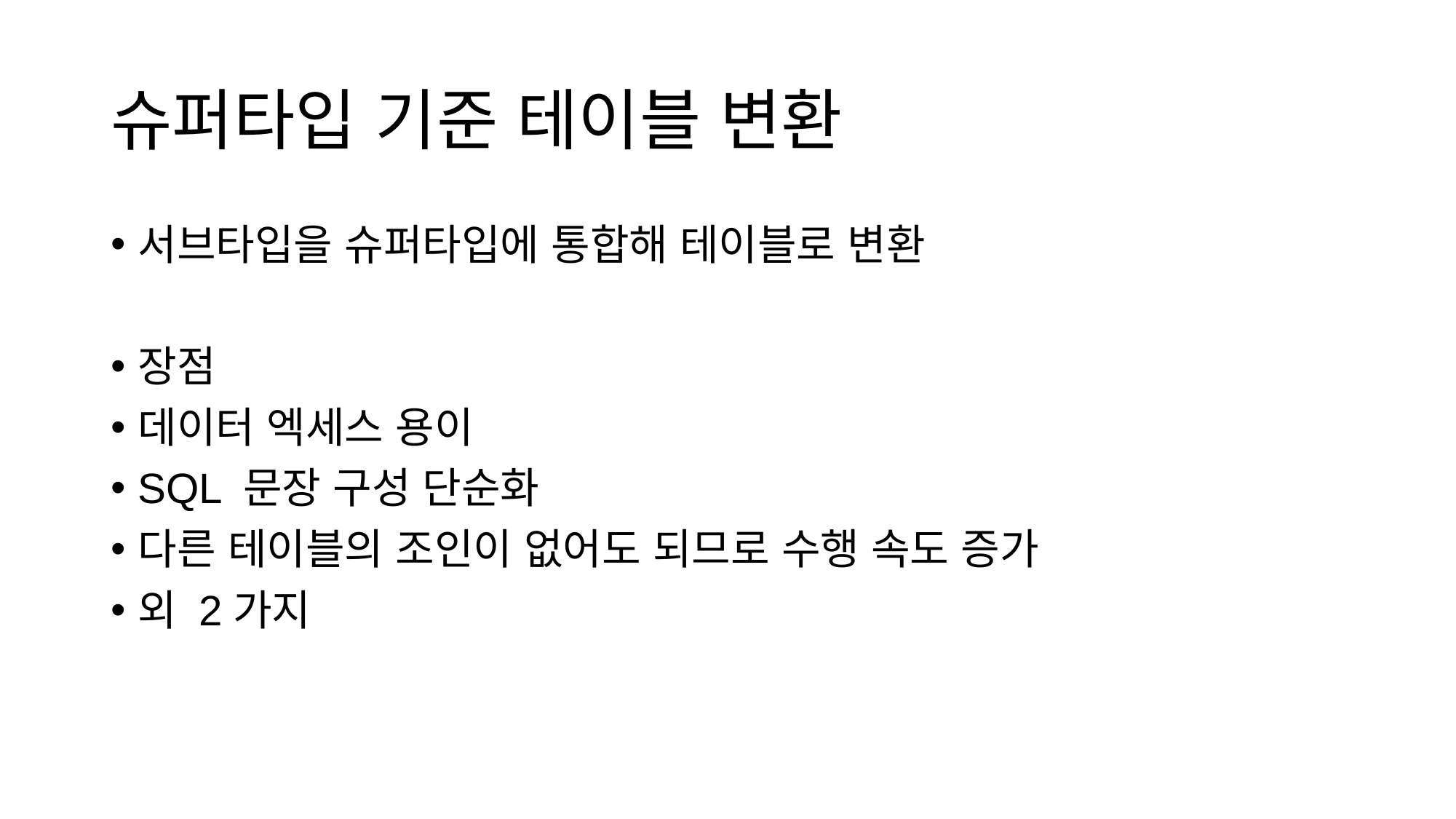

# 슈퍼타입 기준 테이블 변환
서브타입을 슈퍼타입에 통합해 테이블로 변환

장점
데이터 엑세스 용이
SQL 문장 구성 단순화
다른 테이블의 조인이 없어도 되므로 수행 속도 증가
외 2가지